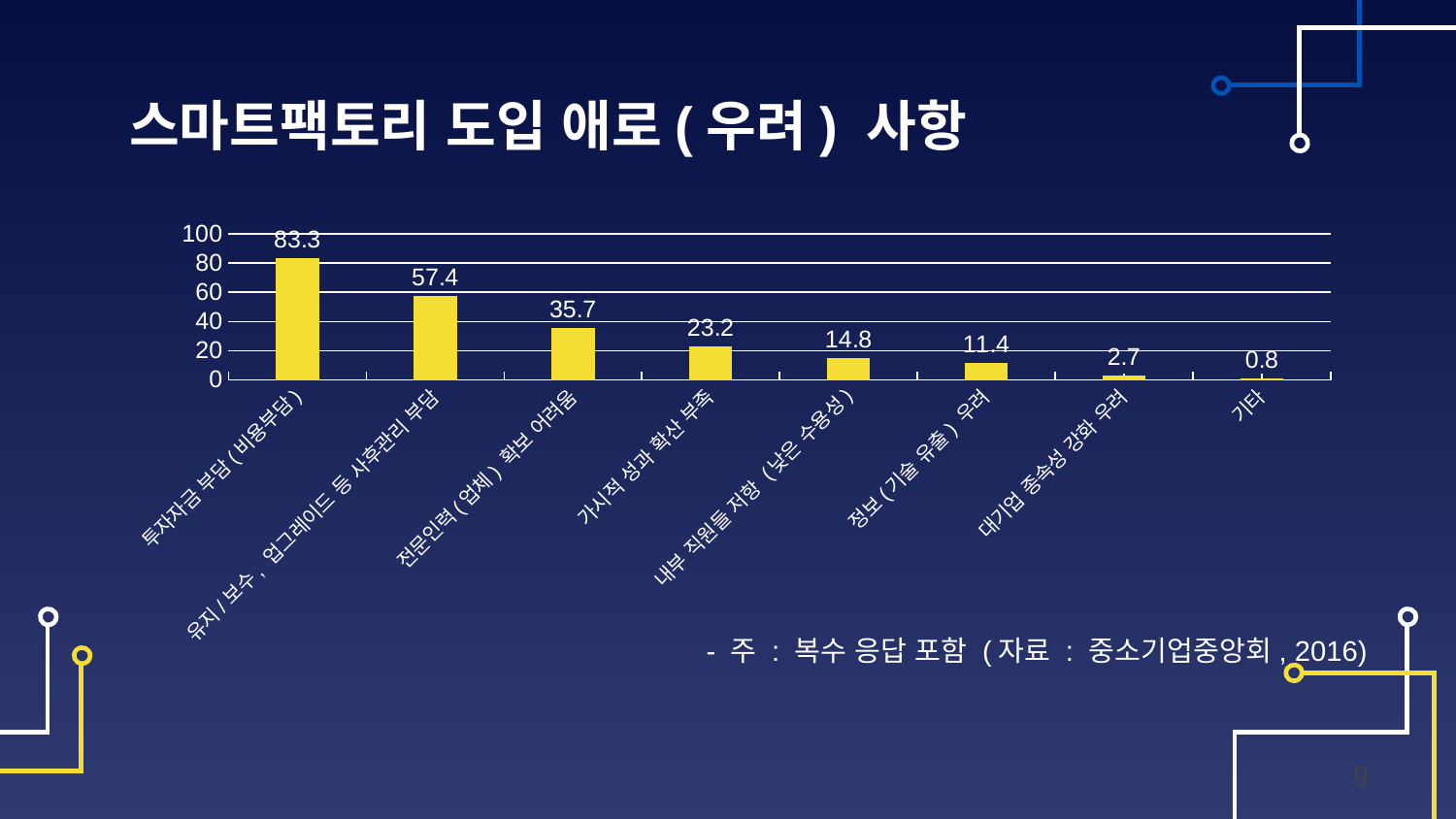

# 스마트팩토리 도입 애로(우려) 사항

### Chart

| Category | 열1 |
|---|---|
| 투자자금 부담(비용부담) | 83.3 |
| 유지/보수, 업그레이드 등 사후관리 부담 | 57.4 |
| 전문인력(업체) 확보 어려움 | 35.7 |
| 가시적 성과 확산 부족 | 23.2 |
| 내부 직원들 저항 (낮은 수용성) | 14.8 |
| 정보(기술 유출) 우려 | 11.4 |
| 대기업 종속성 강화 우려 | 2.7 |
| 기타 | 0.8 |
- 주 : 복수 응답 포함 (자료 : 중소기업중앙회, 2016)
9